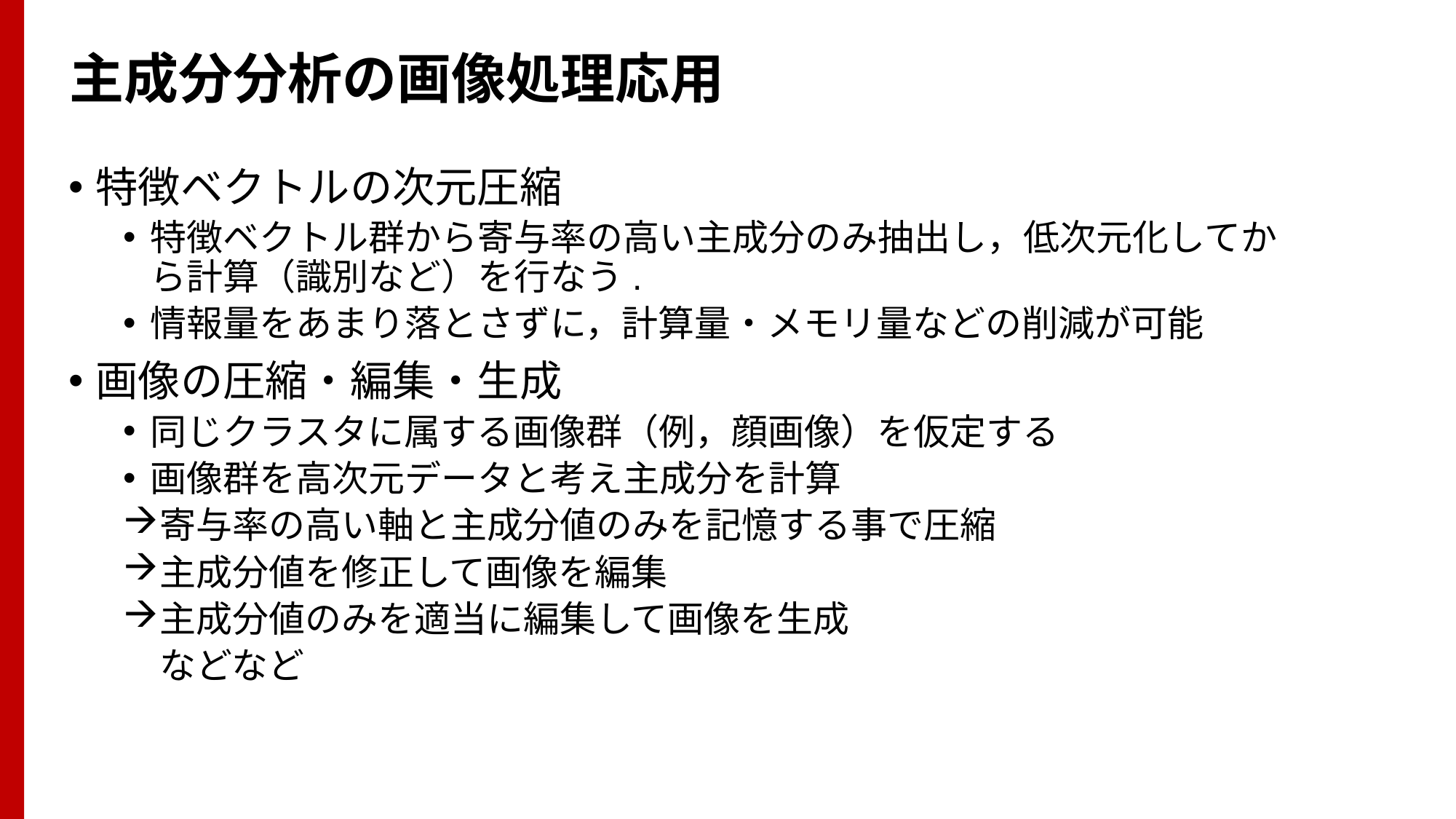

# 主成分分析の画像処理応用
特徴ベクトルの次元圧縮
特徴ベクトル群から寄与率の高い主成分のみ抽出し，低次元化してから計算（識別など）を行なう.
情報量をあまり落とさずに，計算量・メモリ量などの削減が可能
画像の圧縮・編集・生成
同じクラスタに属する画像群（例，顔画像）を仮定する
画像群を高次元データと考え主成分を計算
寄与率の高い軸と主成分値のみを記憶する事で圧縮
主成分値を修正して画像を編集
主成分値のみを適当に編集して画像を生成
　などなど